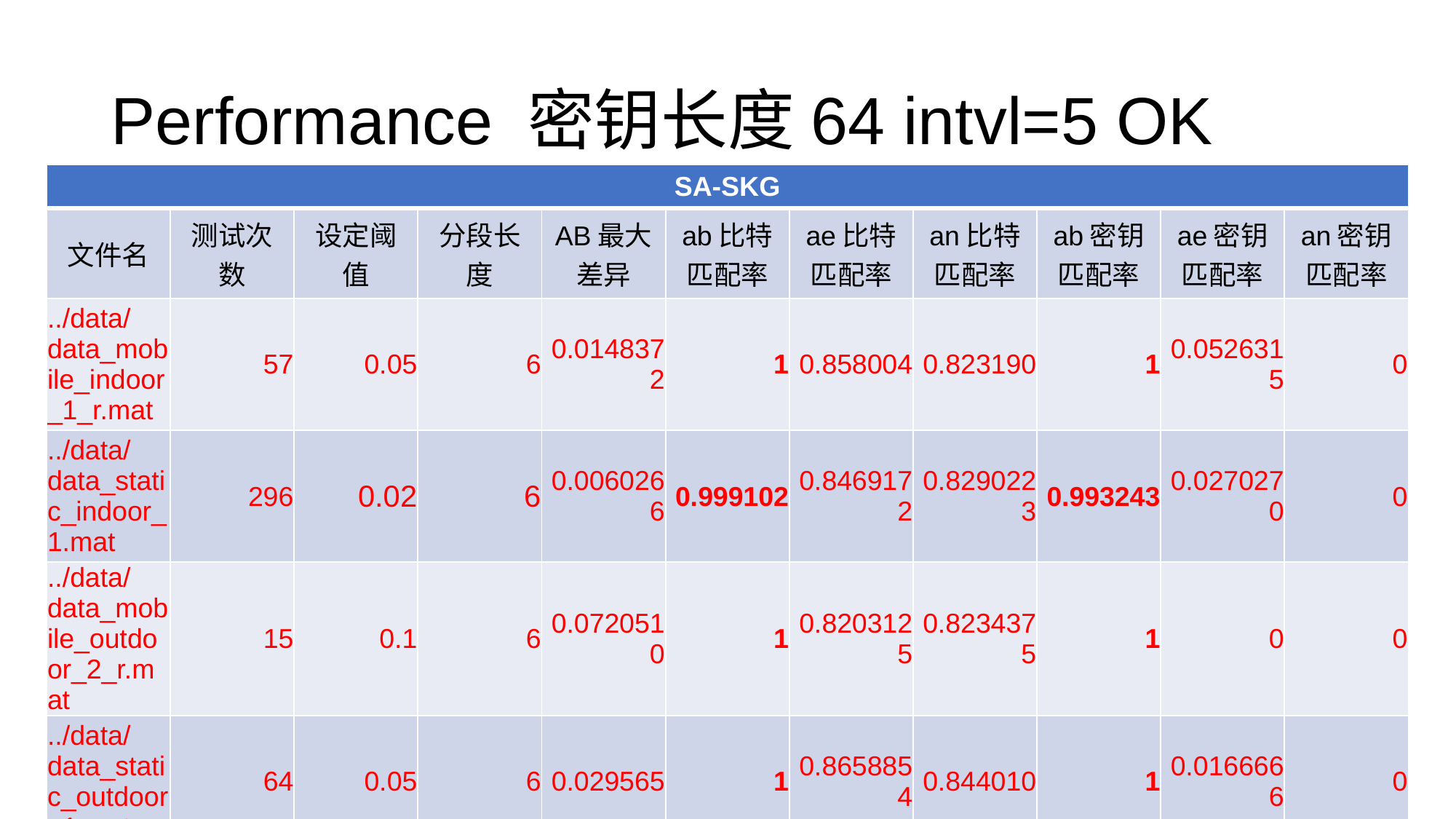

# Performance 密钥长度64 intvl=5 OK
| SA-SKG |  |  |  |  |  |  |  |  |  |  |
| --- | --- | --- | --- | --- | --- | --- | --- | --- | --- | --- |
| 文件名 | 测试次数 | 设定阈值 | 分段长度 | AB最大差异 | ab比特匹配率 | ae比特匹配率 | an比特匹配率 | ab密钥匹配率 | ae密钥匹配率 | an密钥匹配率 |
| ../data/data\_mobile\_indoor\_1\_r.mat | 57 | 0.05 | 6 | 0.0148372 | 1 | 0.858004 | 0.823190 | 1 | 0.0526315 | 0 |
| ../data/data\_static\_indoor\_1.mat | 296 | 0.02 | 6 | 0.0060266 | 0.999102 | 0.8469172 | 0.8290223 | 0.993243 | 0.0270270 | 0 |
| ../data/data\_mobile\_outdoor\_2\_r.mat | 15 | 0.1 | 6 | 0.0720510 | 1 | 0.8203125 | 0.8234375 | 1 | 0 | 0 |
| ../data/data\_static\_outdoor\_1.mat | 64 | 0.05 | 6 | 0.029565 | 1 | 0.8658854 | 0.844010 | 1 | 0.0166666 | 0 |